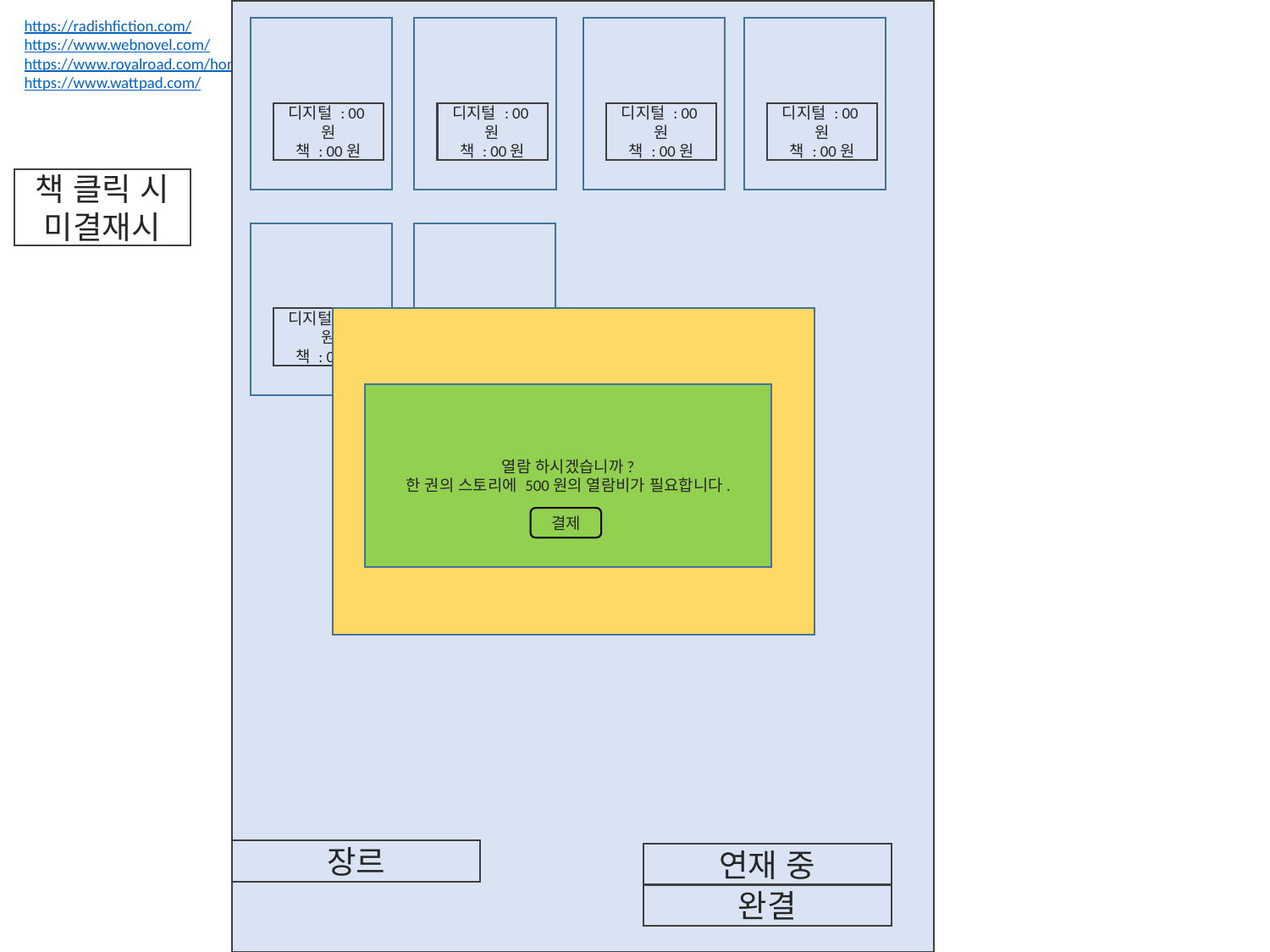

https://radishfiction.com/
https://www.webnovel.com/
https://www.royalroad.com/home
https://www.wattpad.com/

디지털 : 00원
책 : 00원

디지털 : 00원
책 : 00원

디지털 : 00원
책 : 00원

디지털 : 00원
책 : 00원

책 클릭 시
미결재시

디지털 : 00원
책 : 00원

디지털 : 00원
책 : 00원

책갈피 열거형 선택
열람 하시겠습니까?
한 권의 스토리에 500원의 열람비가 필요합니다.
결제
장르
연재 중
완결